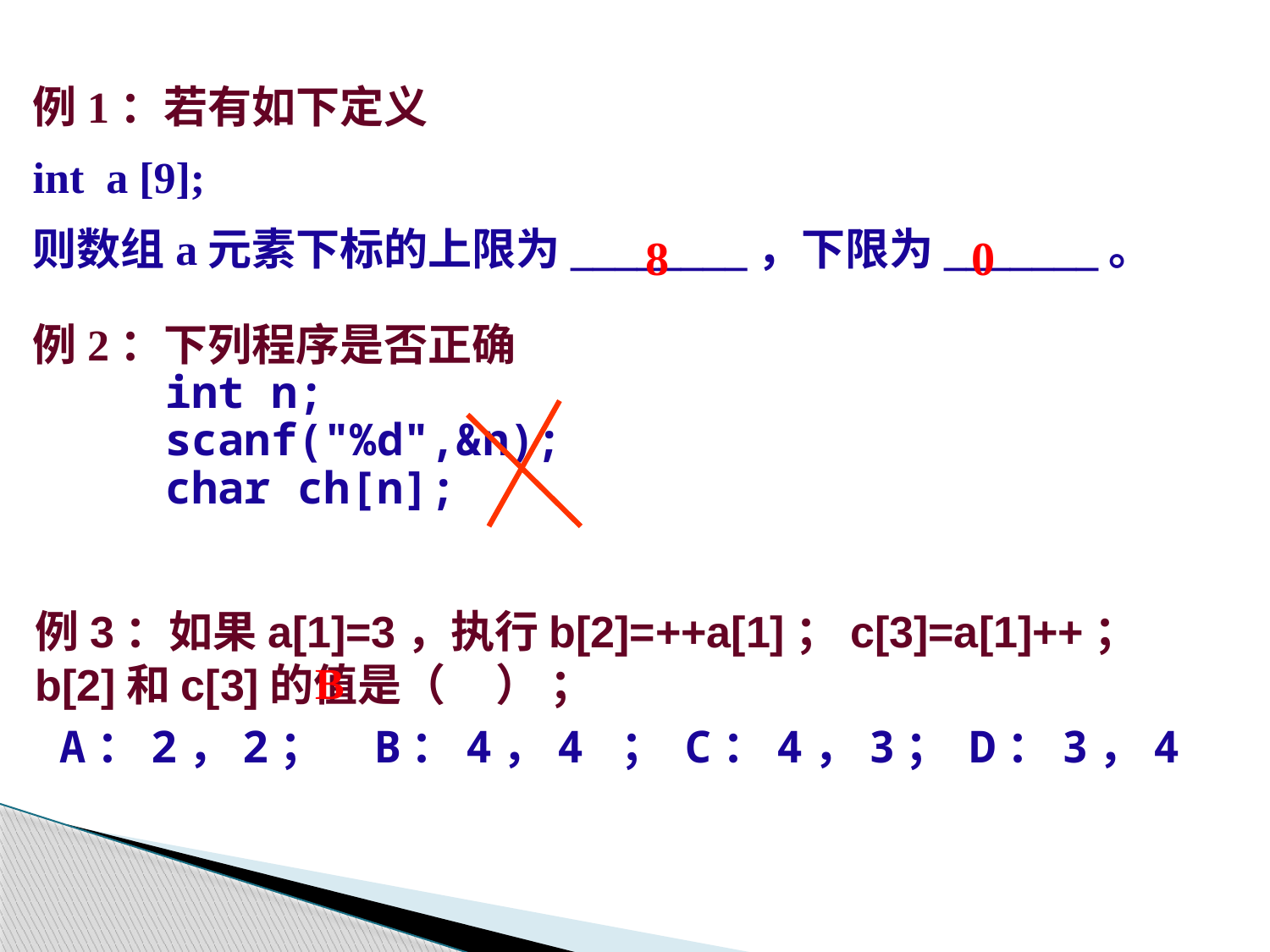

例1：若有如下定义
int  a [9];
则数组a元素下标的上限为________，下限为_______。

例2：下列程序是否正确
     int n;
     scanf("%d",&n);
     char ch[n];

8
0

例3：如果a[1]=3，执行b[2]=++a[1]；c[3]=a[1]++；b[2]和c[3]的值是（     ） ；
  A：2，2；    B：4，4 ； C：4，3； D：3，4
B